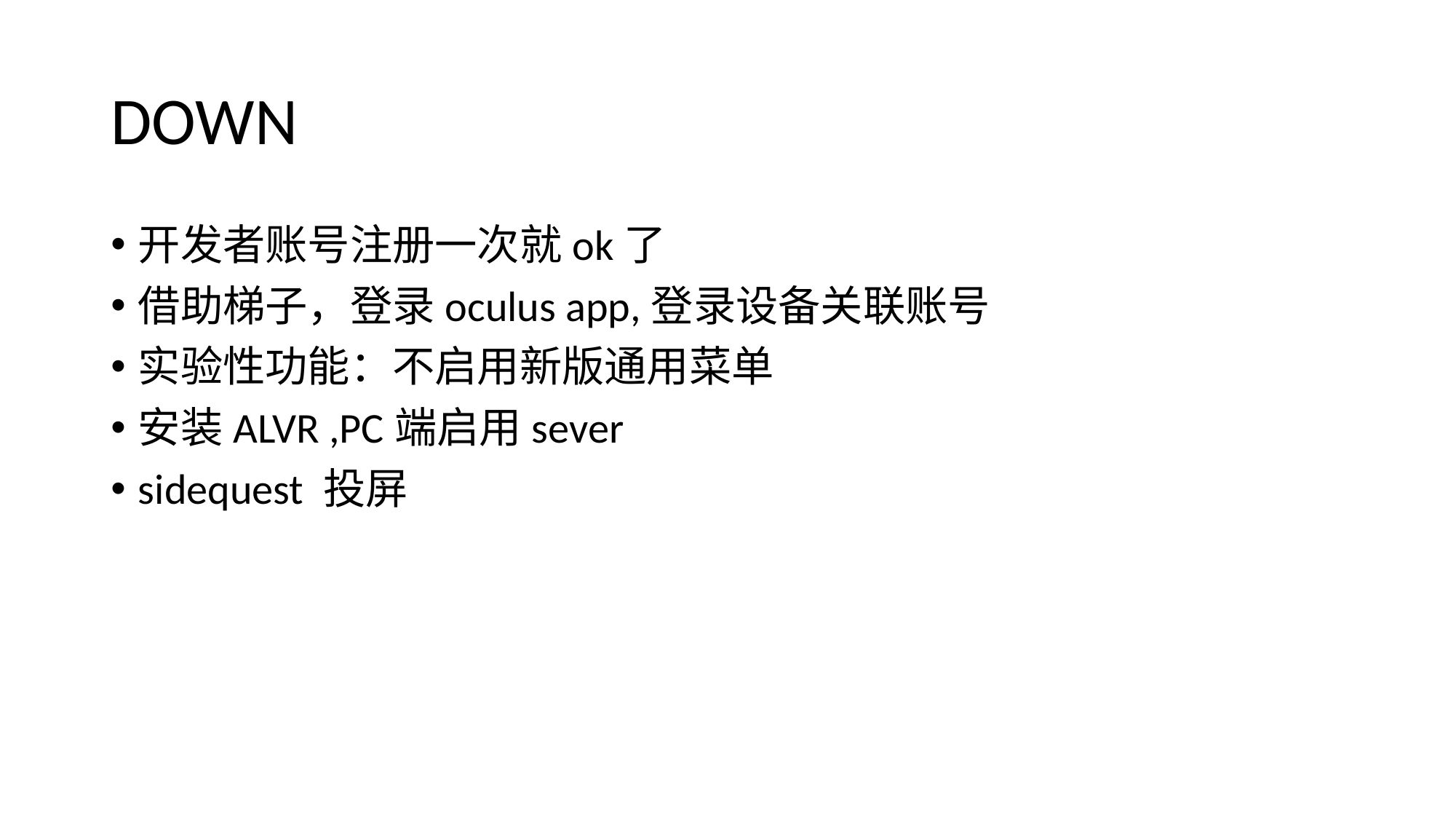

# DOWN
开发者账号注册一次就ok了
借助梯子，登录oculus app,登录设备关联账号
实验性功能：不启用新版通用菜单
安装ALVR ,PC端启用sever
sidequest 投屏